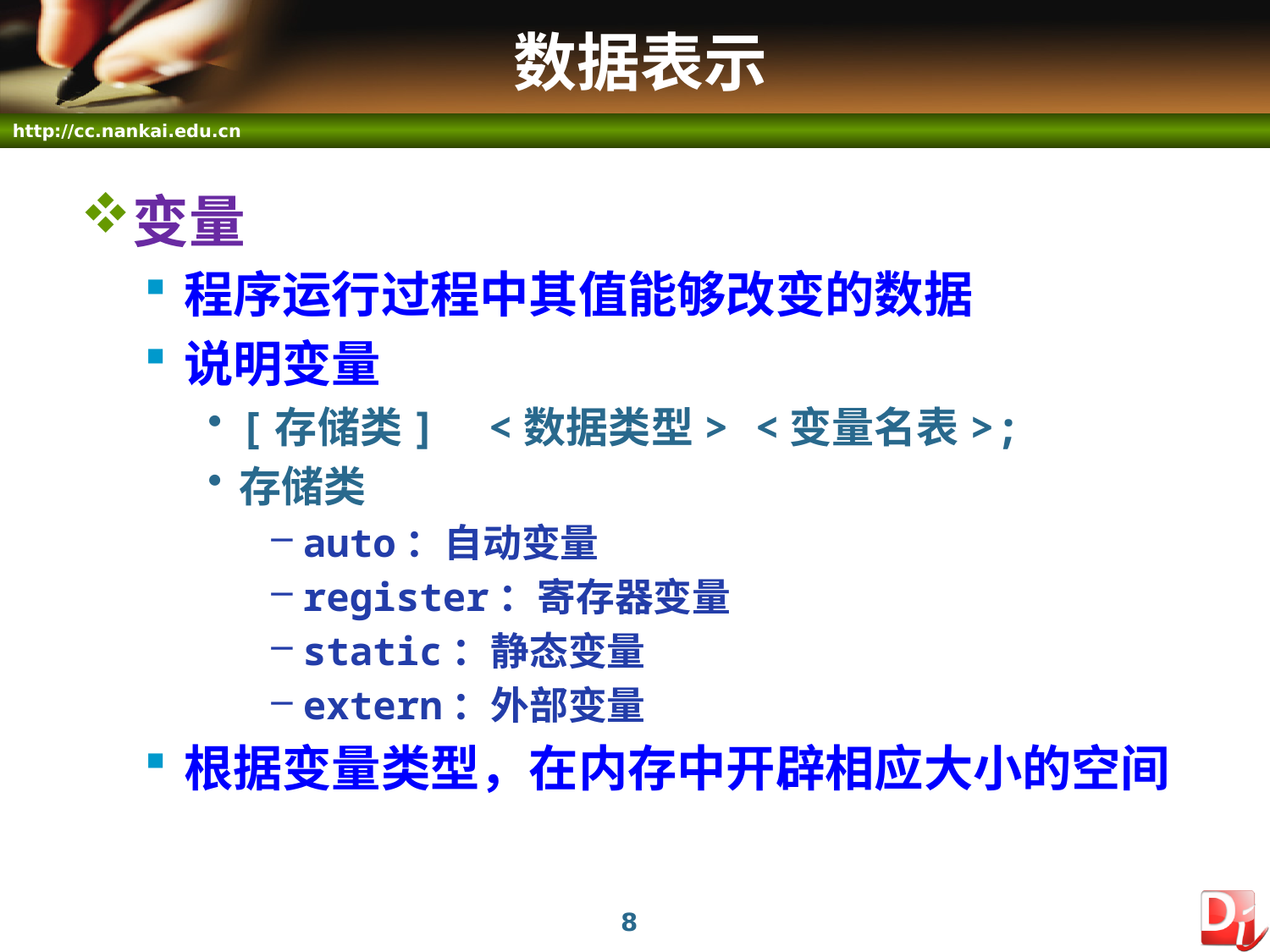

# 数据表示
变量
程序运行过程中其值能够改变的数据
说明变量
[存储类]  <数据类型> <变量名表>;
存储类
auto：自动变量
register：寄存器变量
static：静态变量
extern：外部变量
根据变量类型，在内存中开辟相应大小的空间
8